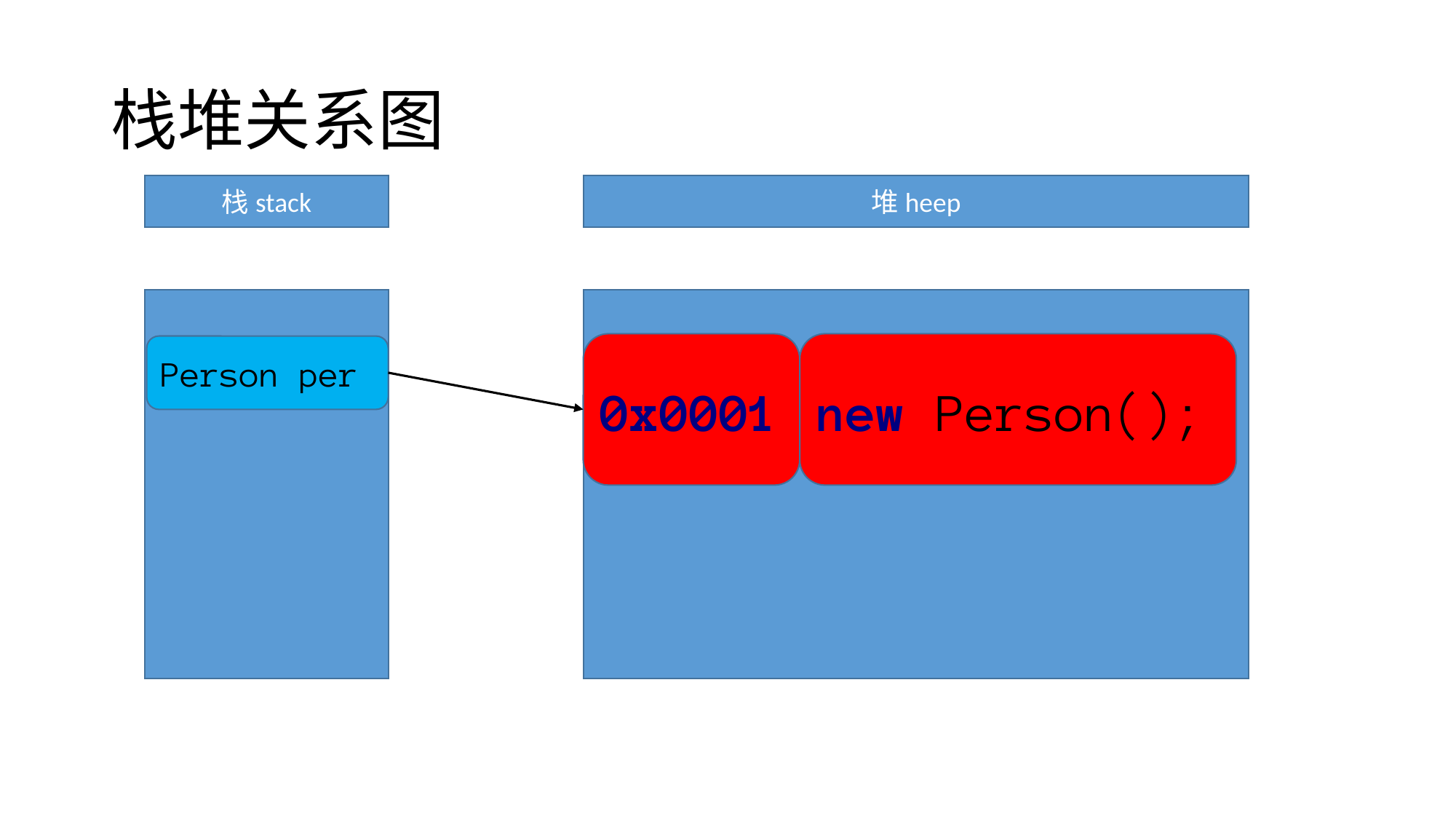

# 栈堆关系图
栈stack
堆heep

0x0001
new Person();
Person per